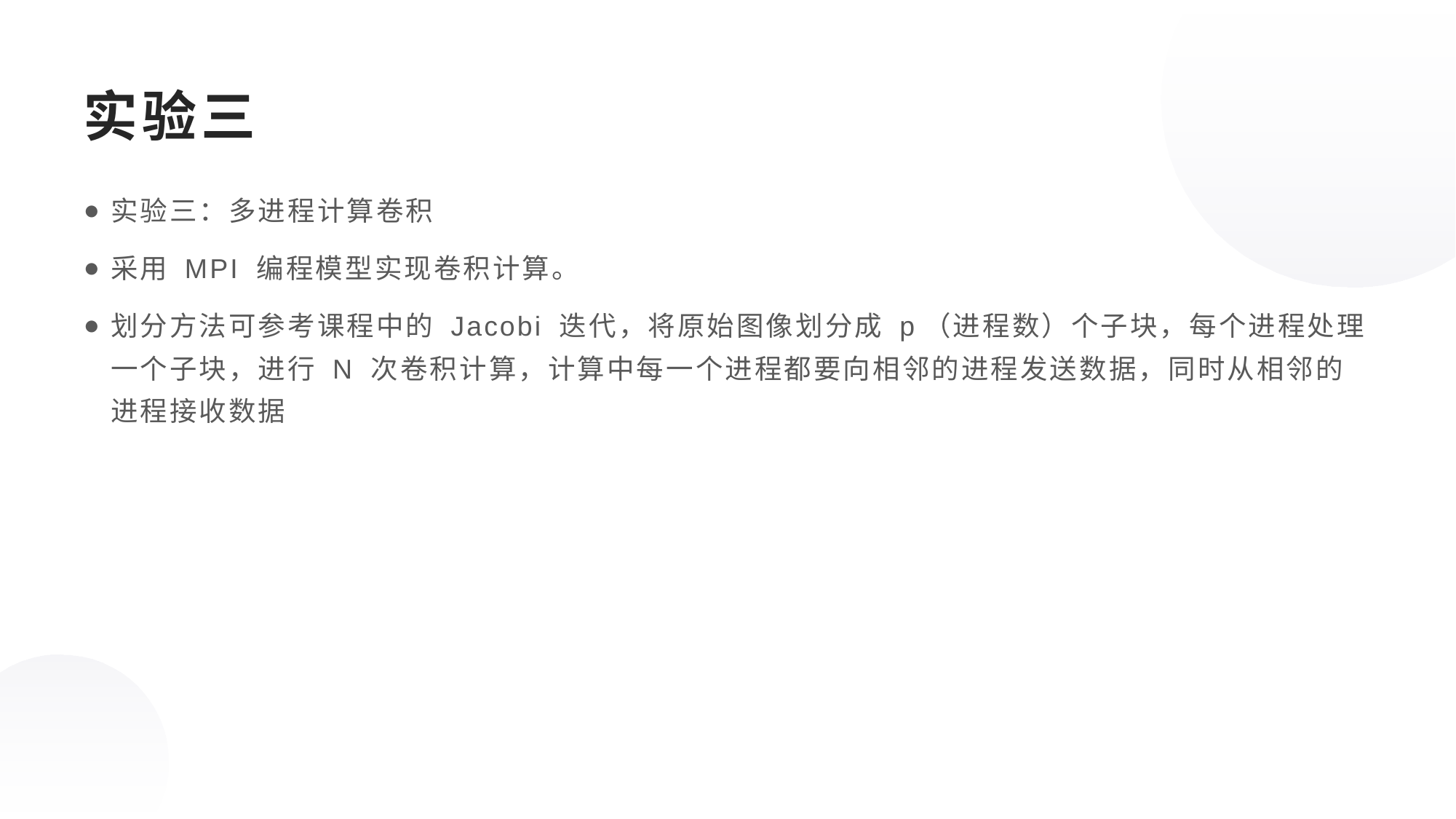

实验三
实验三：多进程计算卷积
采用 MPI 编程模型实现卷积计算。
划分方法可参考课程中的 Jacobi 迭代，将原始图像划分成 p（进程数）个子块，每个进程处理一个子块，进行 N 次卷积计算，计算中每一个进程都要向相邻的进程发送数据，同时从相邻的进程接收数据